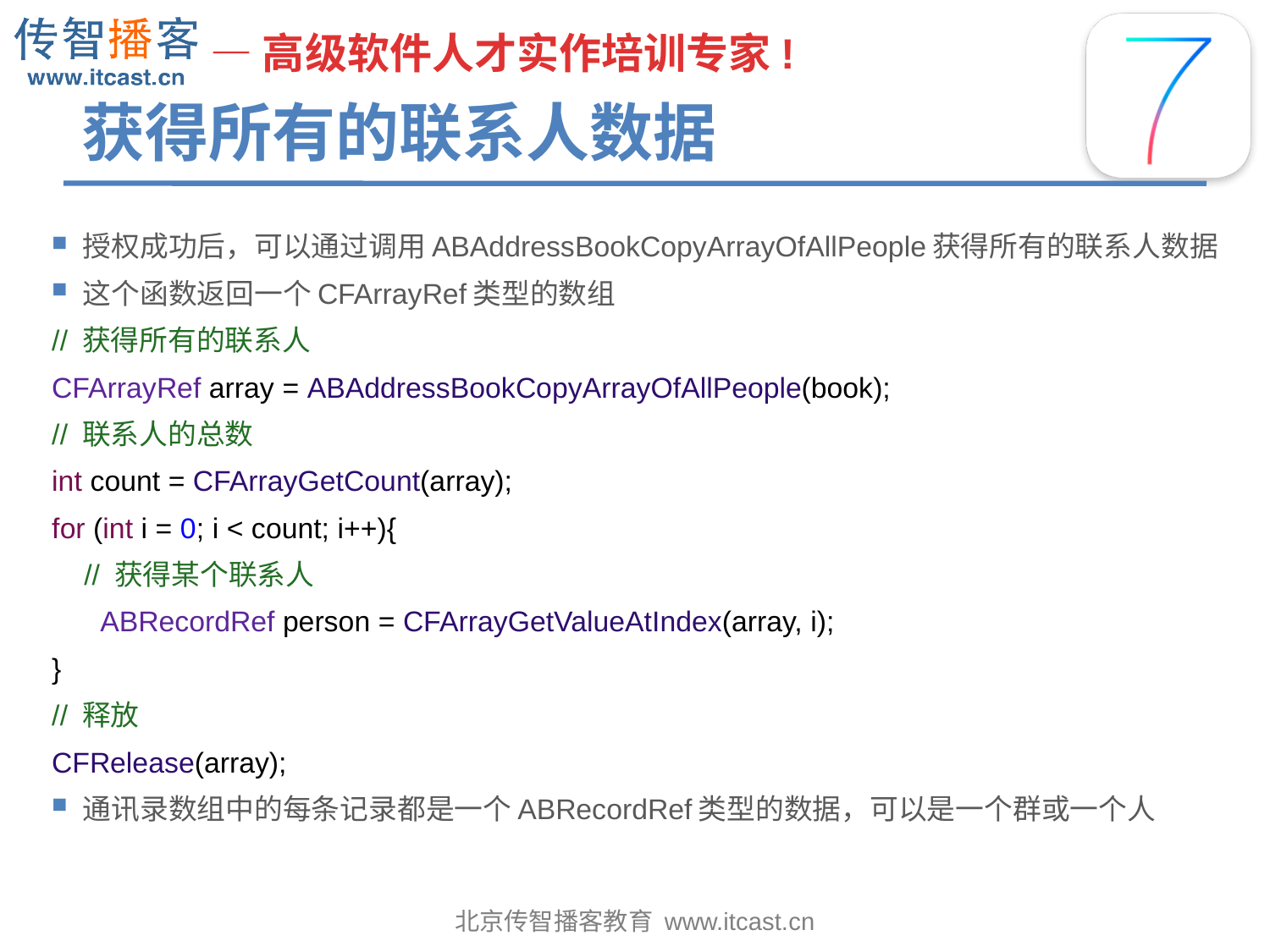

# 获得所有的联系人数据
授权成功后，可以通过调用ABAddressBookCopyArrayOfAllPeople获得所有的联系人数据
这个函数返回一个CFArrayRef类型的数组
// 获得所有的联系人
CFArrayRef array = ABAddressBookCopyArrayOfAllPeople(book);
// 联系人的总数
int count = CFArrayGetCount(array);
for (int i = 0; i < count; i++){
    // 获得某个联系人
      ABRecordRef person = CFArrayGetValueAtIndex(array, i);
}
// 释放
CFRelease(array);
通讯录数组中的每条记录都是一个ABRecordRef类型的数据，可以是一个群或一个人